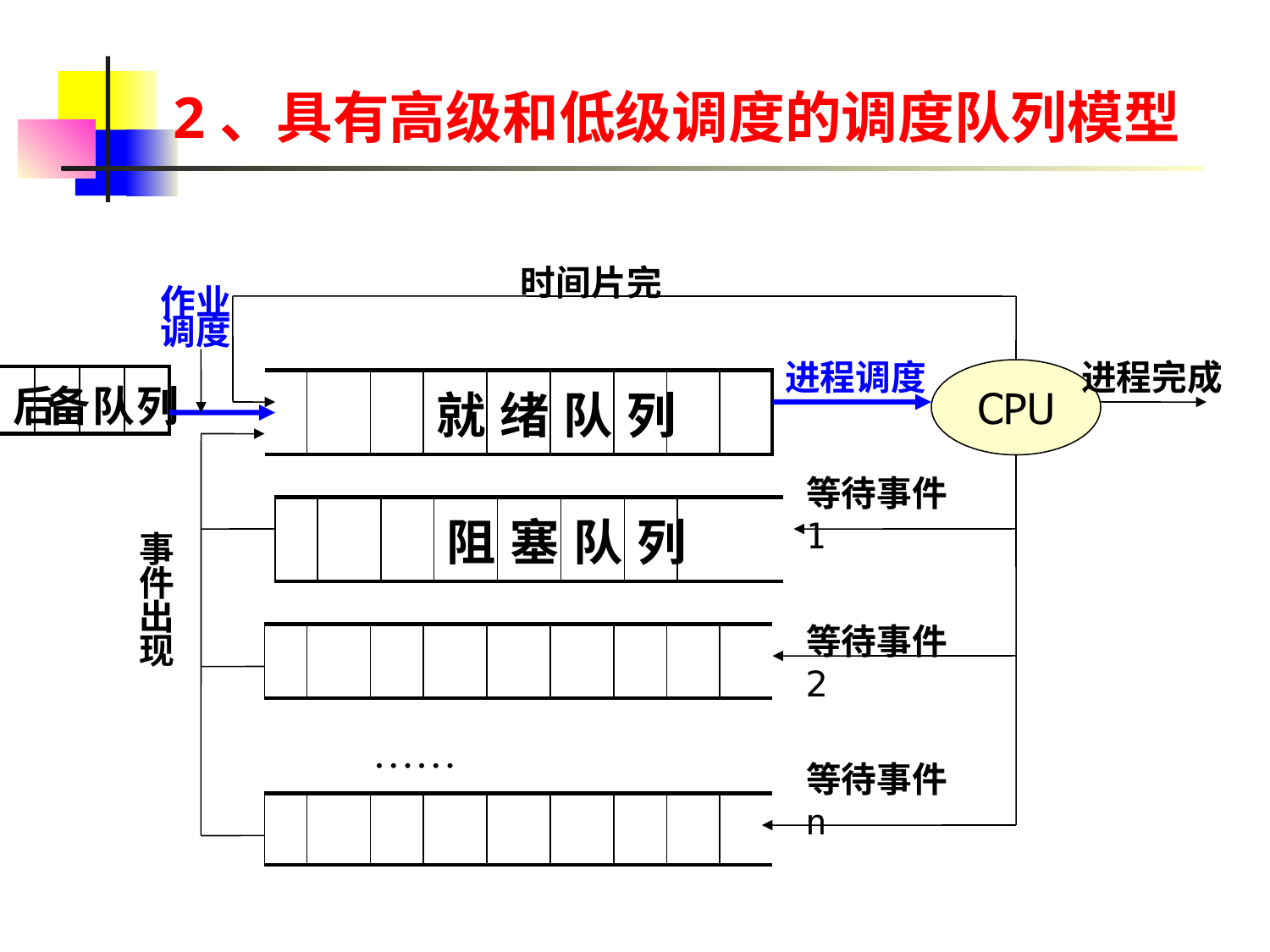

# 2、具有高级和低级调度的调度队列模型
时间片完
作业调度

进程调度
进程完成
CPU

事
件
出
现

等待事件1

等待事件2

等待事件n

| 后 | 备 | 队 | 列 |
| --- | --- | --- | --- |
|  |  |  | 就 | 绪 | 队 | 列 |  |  |
| --- | --- | --- | --- | --- | --- | --- | --- | --- |
|  |  |  | 阻 | 塞 | 队 | 列 |  |  |
| --- | --- | --- | --- | --- | --- | --- | --- | --- |
|  |  |  |  |  |  |  |  |  |
| --- | --- | --- | --- | --- | --- | --- | --- | --- |
……
|  |  |  |  |  |  |  |  |  |
| --- | --- | --- | --- | --- | --- | --- | --- | --- |